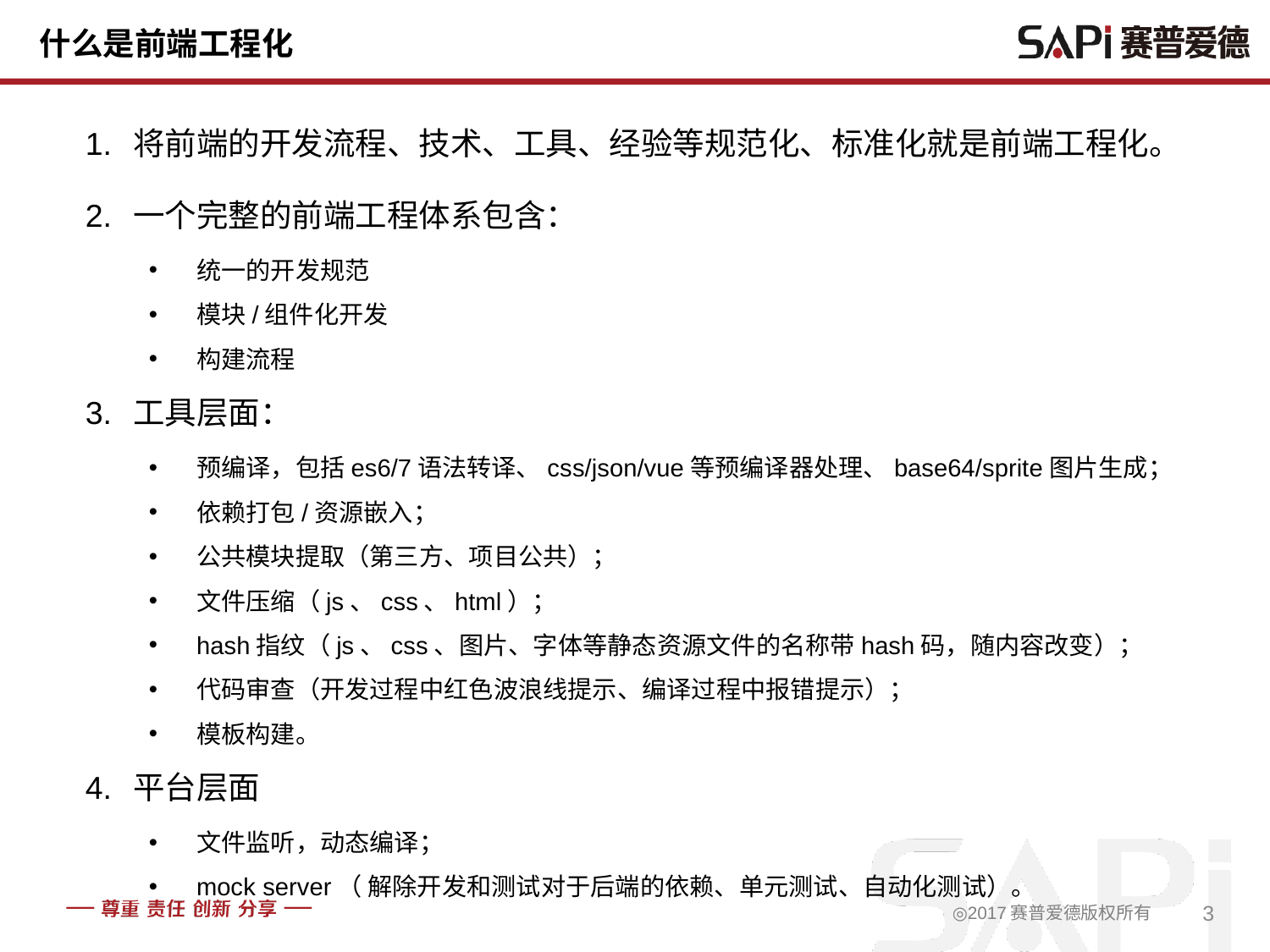

# 什么是前端工程化
将前端的开发流程、技术、工具、经验等规范化、标准化就是前端工程化。
一个完整的前端工程体系包含：
统一的开发规范
模块/组件化开发
构建流程
工具层面：
预编译，包括es6/7语法转译、css/json/vue等预编译器处理、base64/sprite图片生成；
依赖打包/资源嵌入；
公共模块提取（第三方、项目公共）；
文件压缩（js、css、html）；
hash指纹（js、css、图片、字体等静态资源文件的名称带hash码，随内容改变）；
代码审查（开发过程中红色波浪线提示、编译过程中报错提示）；
模板构建。
平台层面
文件监听，动态编译；
mock server（ 解除开发和测试对于后端的依赖、单元测试、自动化测试）。
3